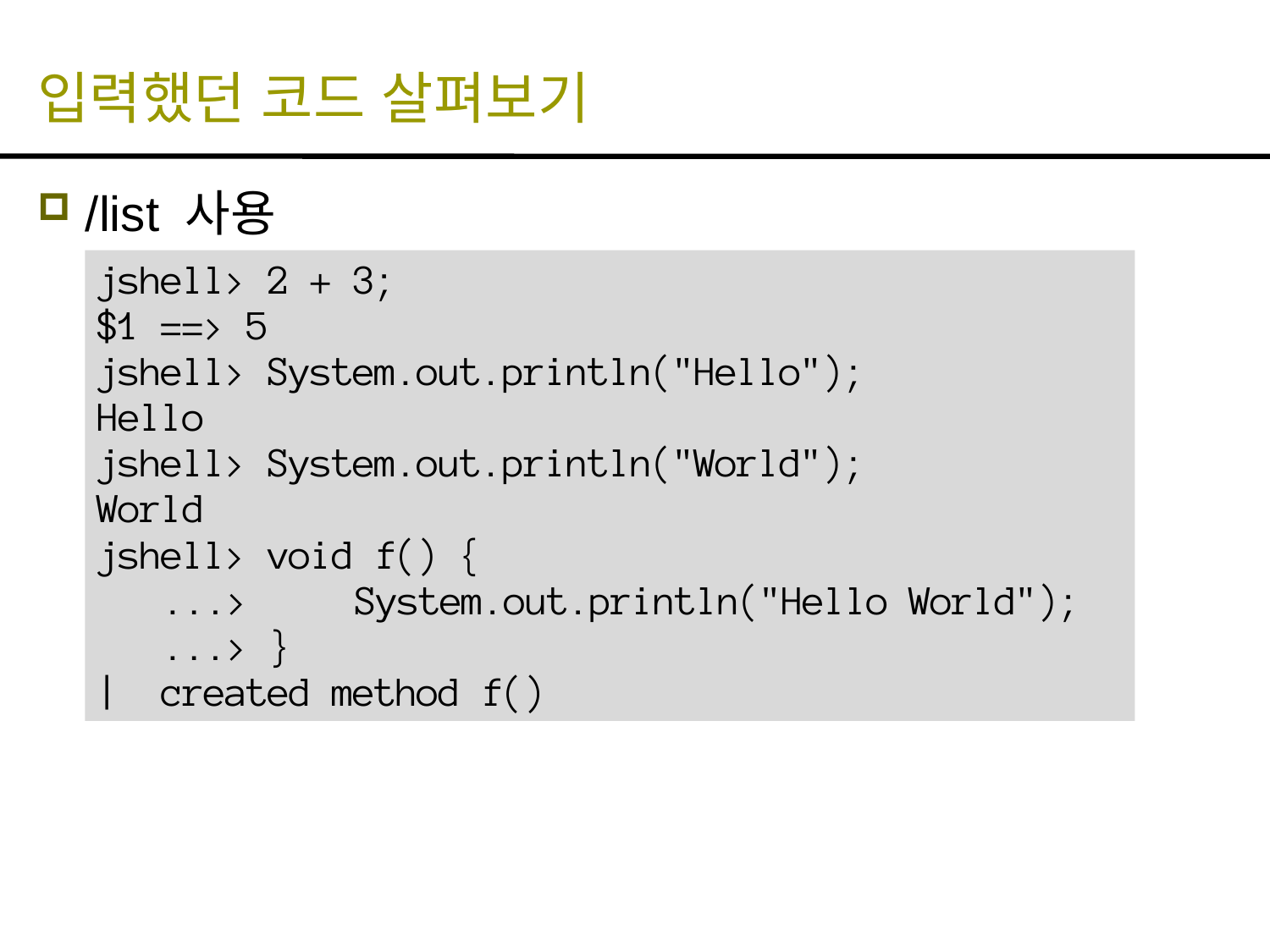

# 입력했던 코드 살펴보기
/list 사용
jshell> 2 + 3;
$1 ==> 5
jshell> System.out.println("Hello");
Hello
jshell> System.out.println("World");
World
jshell> void f() {
   ...>     System.out.println("Hello World");
   ...> }
|  created method f()